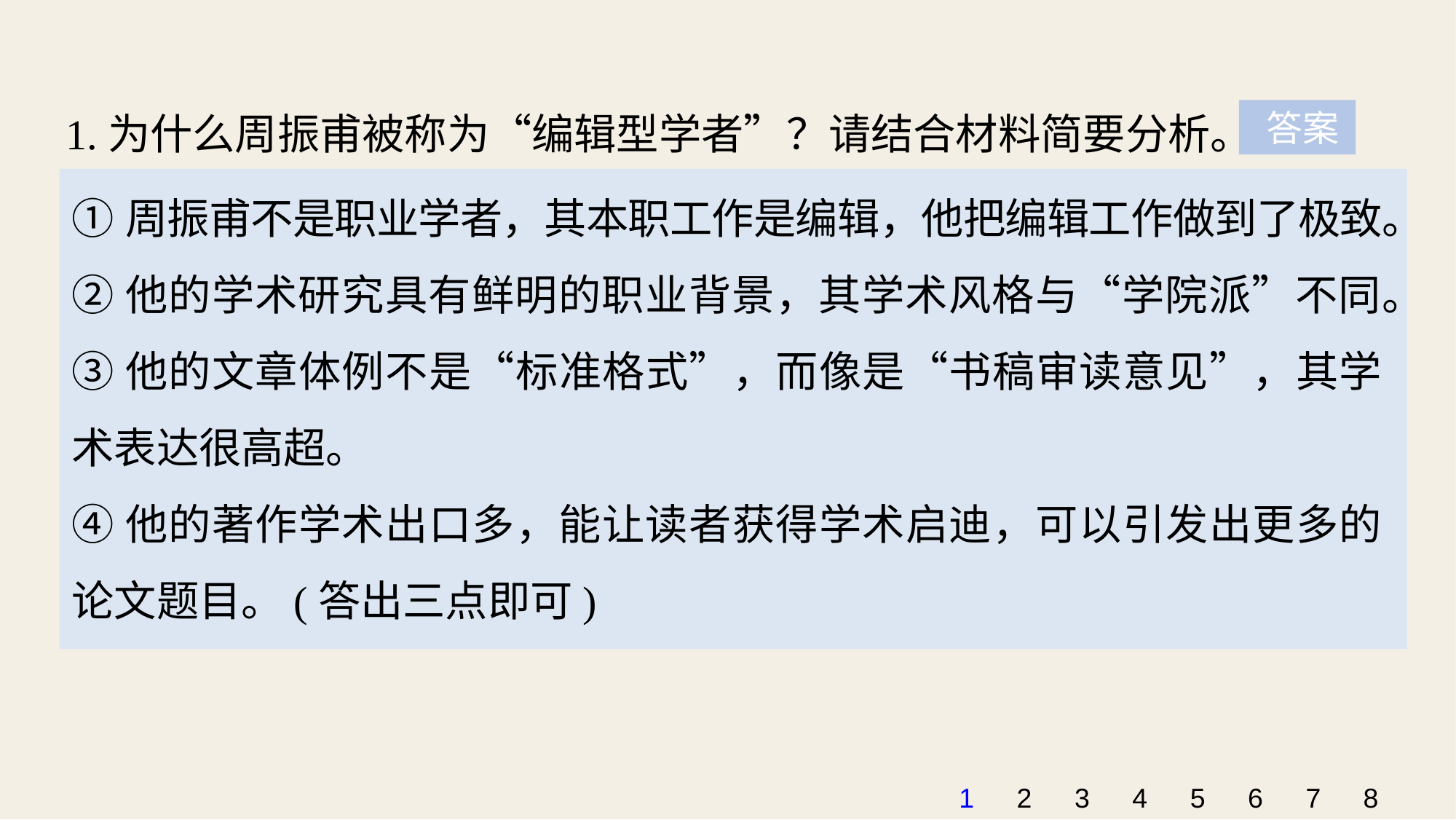

1.为什么周振甫被称为“编辑型学者”？请结合材料简要分析。
 答案
①周振甫不是职业学者，其本职工作是编辑，他把编辑工作做到了极致。
②他的学术研究具有鲜明的职业背景，其学术风格与“学院派”不同。
③他的文章体例不是“标准格式”，而像是“书稿审读意见”，其学术表达很高超。
④他的著作学术出口多，能让读者获得学术启迪，可以引发出更多的论文题目。(答出三点即可)

1
2
3
4
5
6
7
8